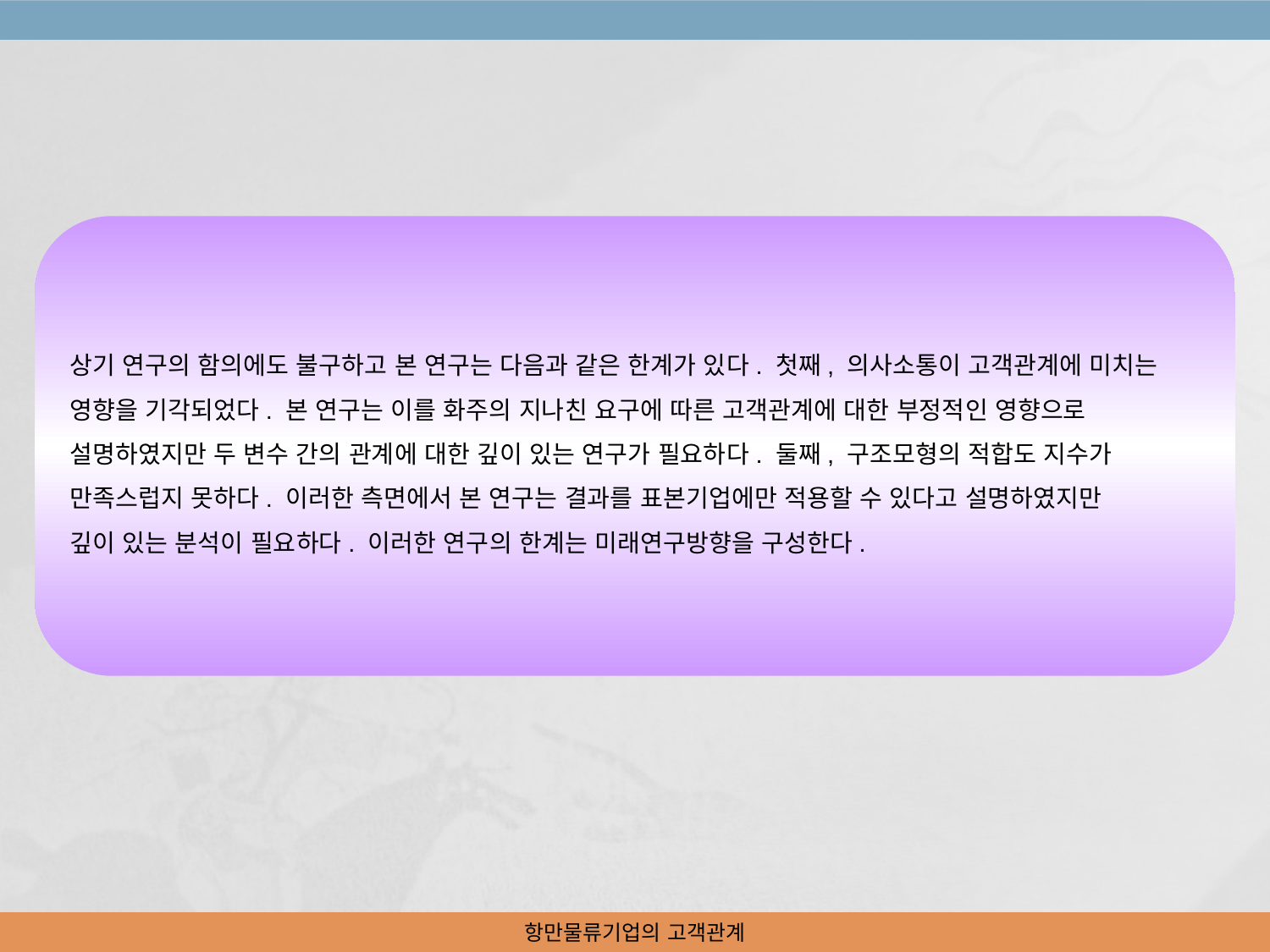

상기 연구의 함의에도 불구하고 본 연구는 다음과 같은 한계가 있다. 첫째, 의사소통이 고객관계에 미치는
영향을 기각되었다. 본 연구는 이를 화주의 지나친 요구에 따른 고객관계에 대한 부정적인 영향으로
설명하였지만 두 변수 간의 관계에 대한 깊이 있는 연구가 필요하다. 둘째, 구조모형의 적합도 지수가
만족스럽지 못하다. 이러한 측면에서 본 연구는 결과를 표본기업에만 적용할 수 있다고 설명하였지만
깊이 있는 분석이 필요하다. 이러한 연구의 한계는 미래연구방향을 구성한다.
항만물류기업의 고객관계